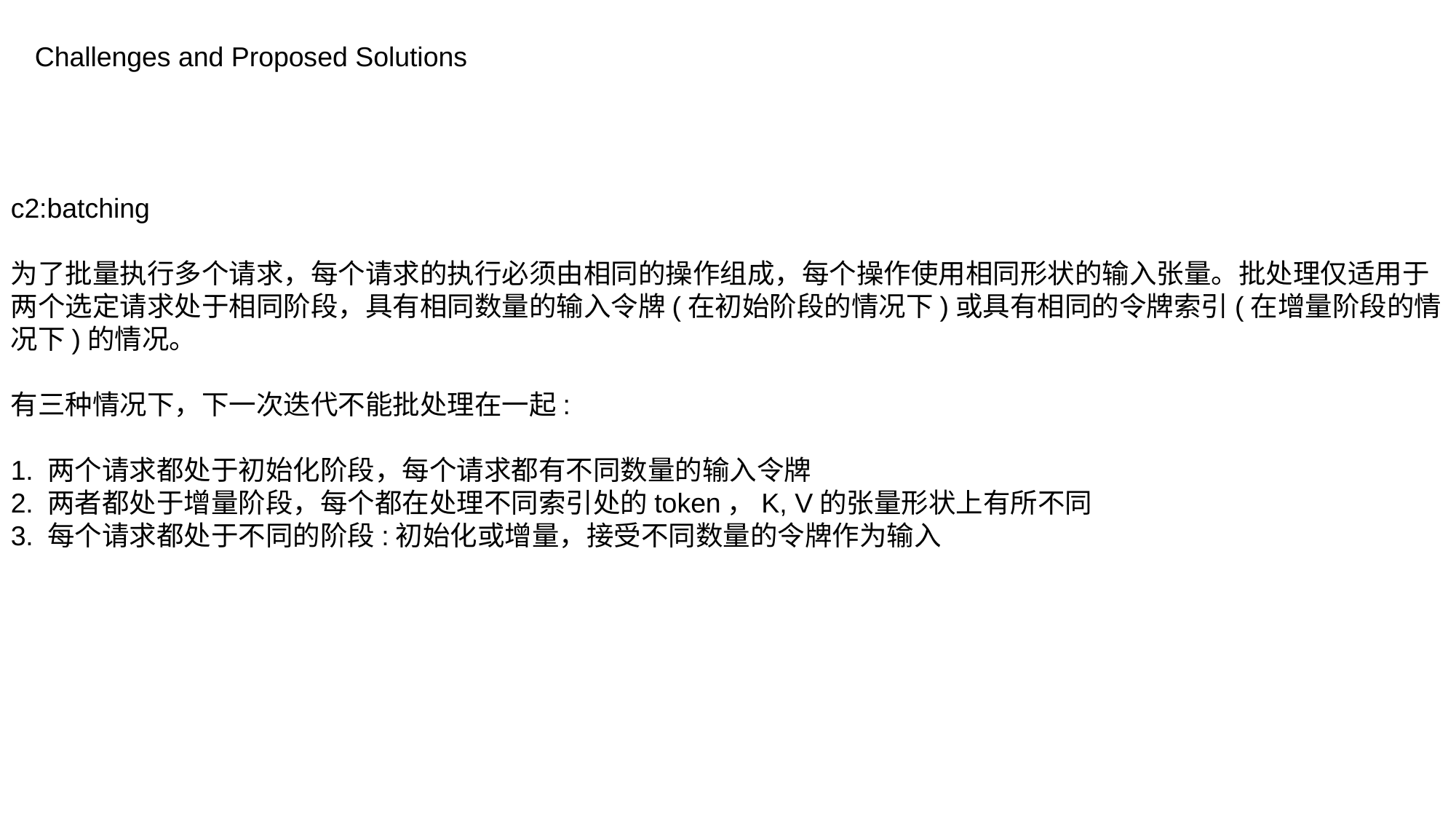

Challenges and Proposed Solutions
c2:batching

为了批量执行多个请求，每个请求的执行必须由相同的操作组成，每个操作使用相同形状的输入张量。批处理仅适用于两个选定请求处于相同阶段，具有相同数量的输入令牌(在初始阶段的情况下)或具有相同的令牌索引(在增量阶段的情况下)的情况。

有三种情况下，下一次迭代不能批处理在一起:

1. 两个请求都处于初始化阶段，每个请求都有不同数量的输入令牌
2. 两者都处于增量阶段，每个都在处理不同索引处的token，K, V的张量形状上有所不同
3. 每个请求都处于不同的阶段:初始化或增量，接受不同数量的令牌作为输入